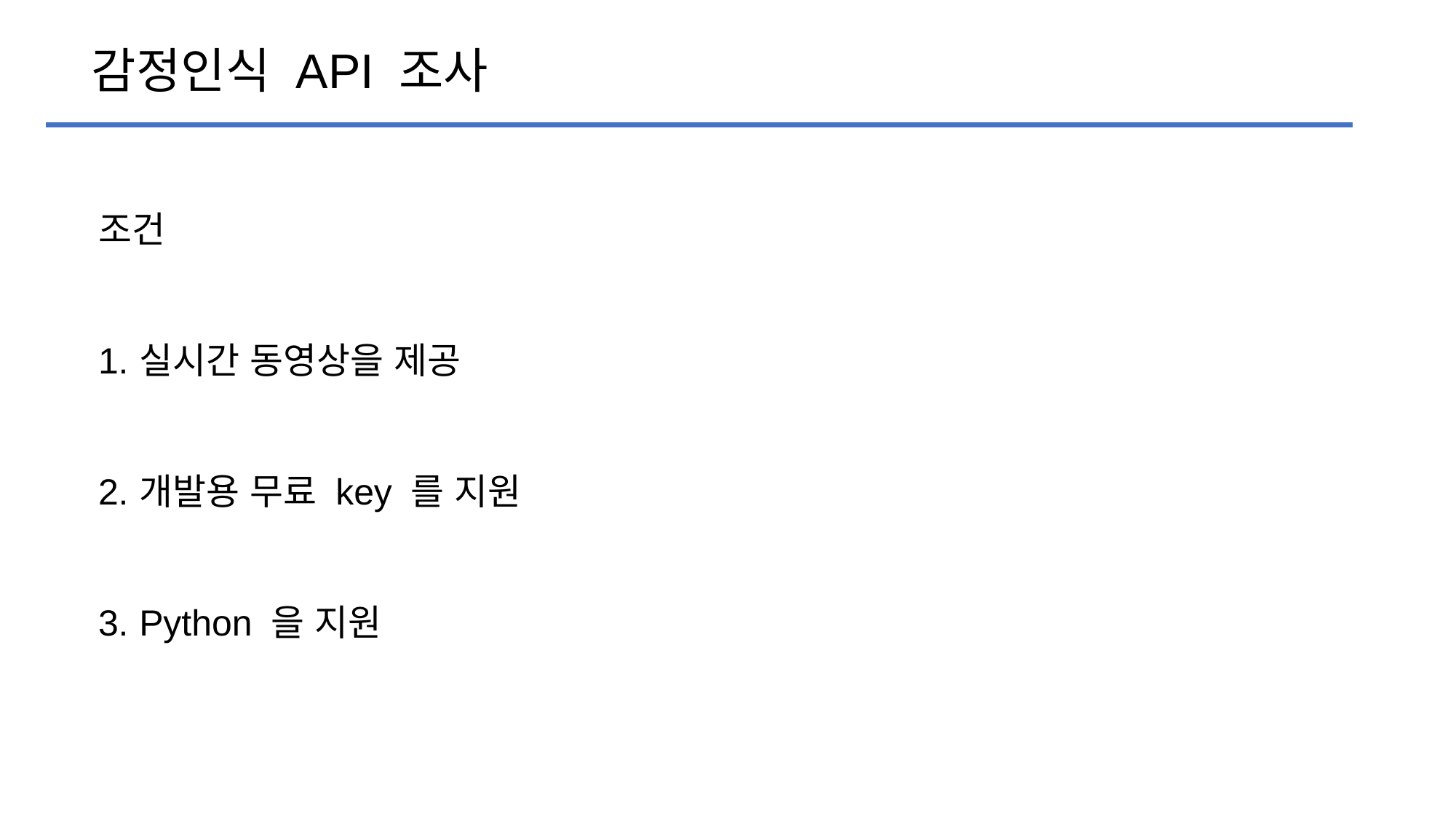

감정인식 API 조사
조건

실시간 동영상을 제공

개발용 무료 key 를 지원

Python 을 지원